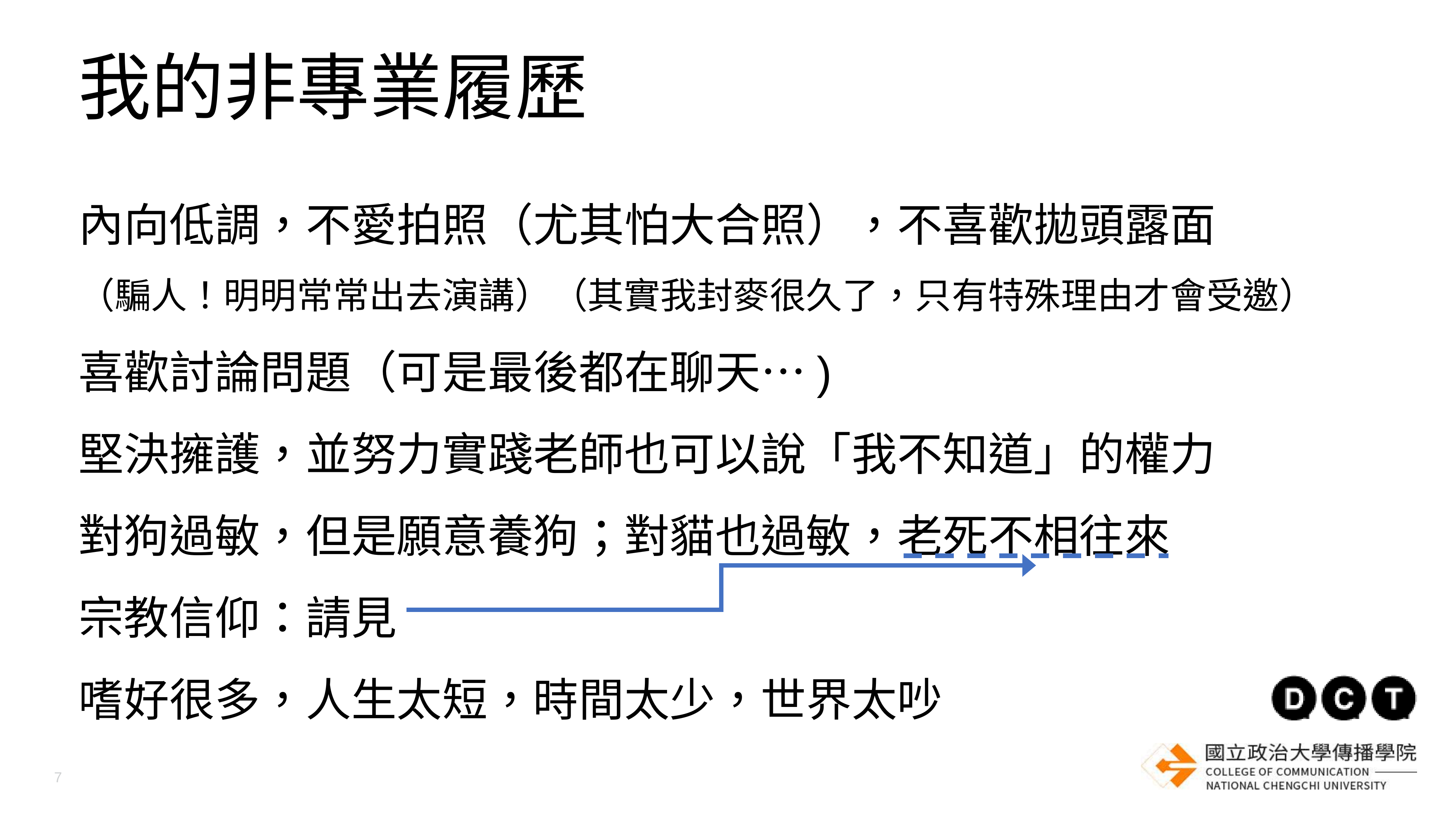

我的非專業履歷
內向低調，不愛拍照（尤其怕大合照），不喜歡拋頭露面
（騙人！明明常常出去演講）（其實我封麥很久了，只有特殊理由才會受邀）
喜歡討論問題（可是最後都在聊天…)
堅決擁護，並努力實踐老師也可以說「我不知道」的權力
對狗過敏，但是願意養狗；對貓也過敏，老死不相往來
宗教信仰：請見
嗜好很多，人生太短，時間太少，世界太吵